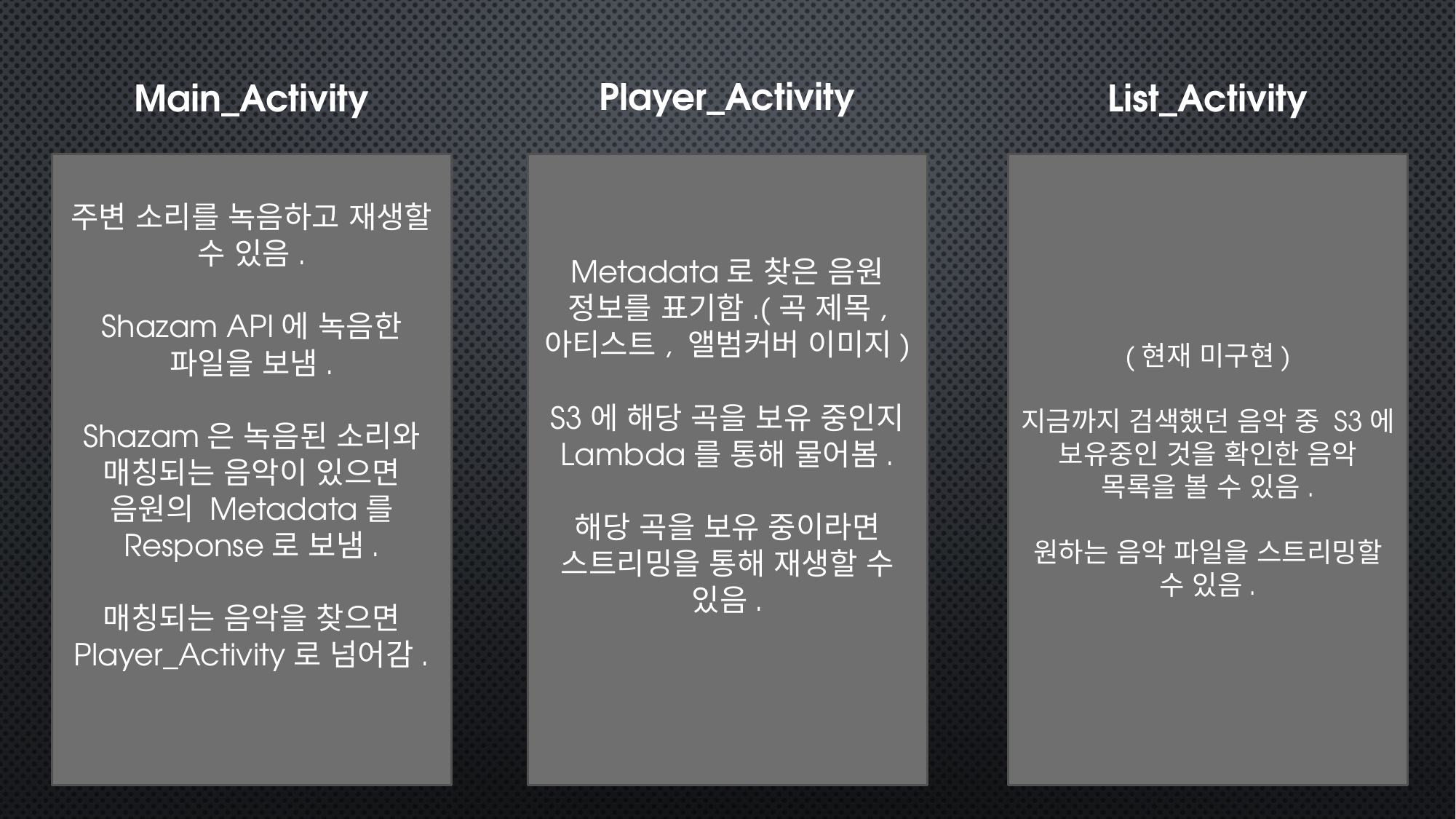

Player_Activity
Main_Activity
List_Activity
(현재 미구현)

지금까지 검색했던 음악 중 S3에 보유중인 것을 확인한 음악 목록을 볼 수 있음.

원하는 음악 파일을 스트리밍할 수 있음.
Metadata로 찾은 음원 정보를 표기함.(곡 제목, 아티스트, 앨범커버 이미지)

S3에 해당 곡을 보유 중인지 Lambda를 통해 물어봄.

해당 곡을 보유 중이라면 스트리밍을 통해 재생할 수 있음.

주변 소리를 녹음하고 재생할 수 있음.

Shazam API에 녹음한 파일을 보냄.

Shazam은 녹음된 소리와 매칭되는 음악이 있으면 음원의 Metadata를 Response로 보냄.

매칭되는 음악을 찾으면 Player_Activity로 넘어감.